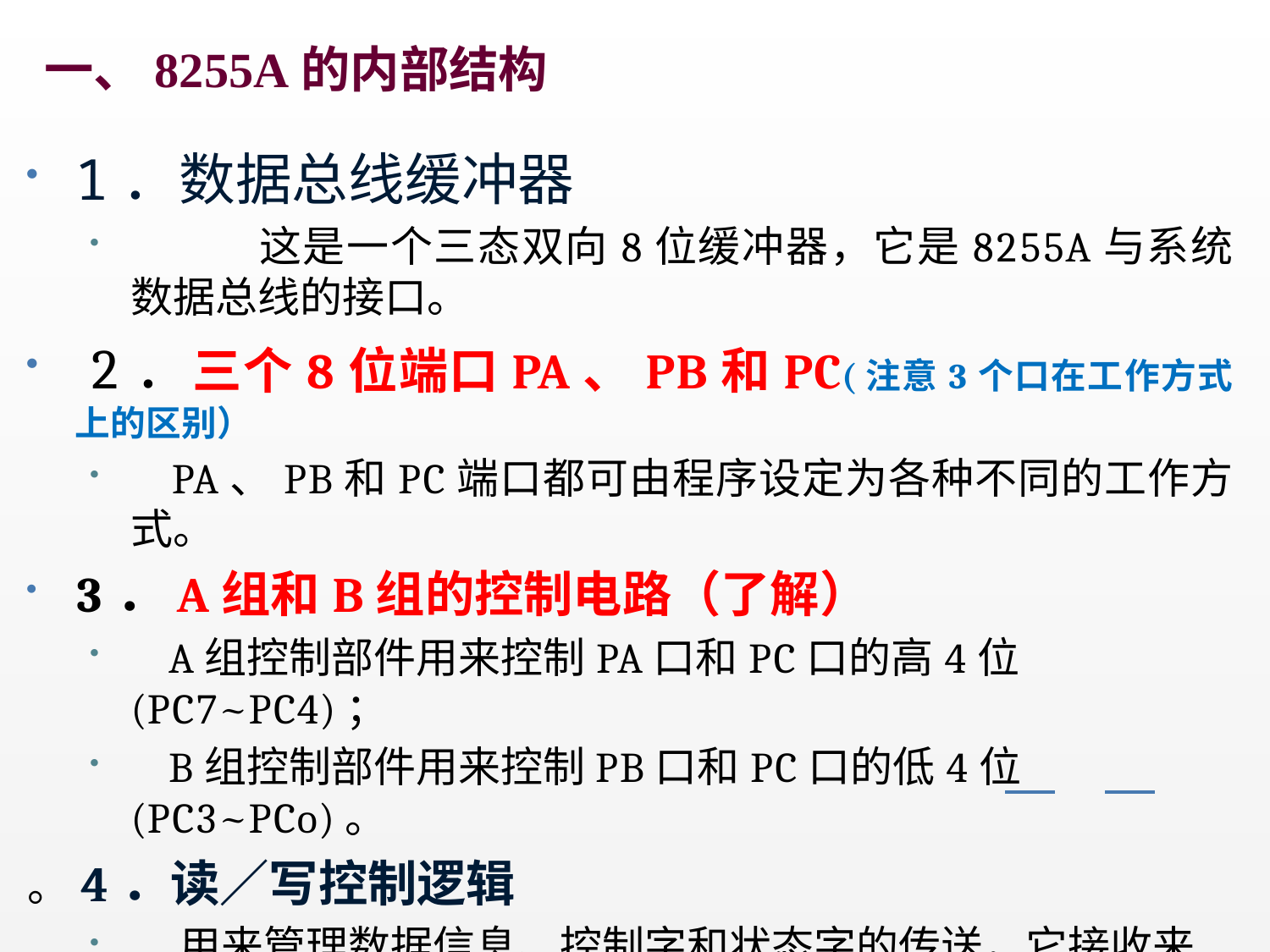

一、8255A的内部结构
1．数据总线缓冲器
	这是一个三态双向8位缓冲器，它是8255A与系统数据总线的接口。
 2．三个8位端口PA、PB和PC(注意3个口在工作方式上的区别）
    PA、PB和PC端口都可由程序设定为各种不同的工作方式。
3．A组和B组的控制电路（了解）
    A组控制部件用来控制PA口和PC口的高4位(PC7~PC4)；
    B组控制部件用来控制PB口和PC口的低4位(PC3~PCo)。
。4．读／写控制逻辑
    用来管理数据信息、控制字和状态字的传送，它接收来自CPU地址总线的 A1、A0和控制总线的有关信号(RD、WR、RESET等)，向8255A的A、B两组控制部件发送命令。